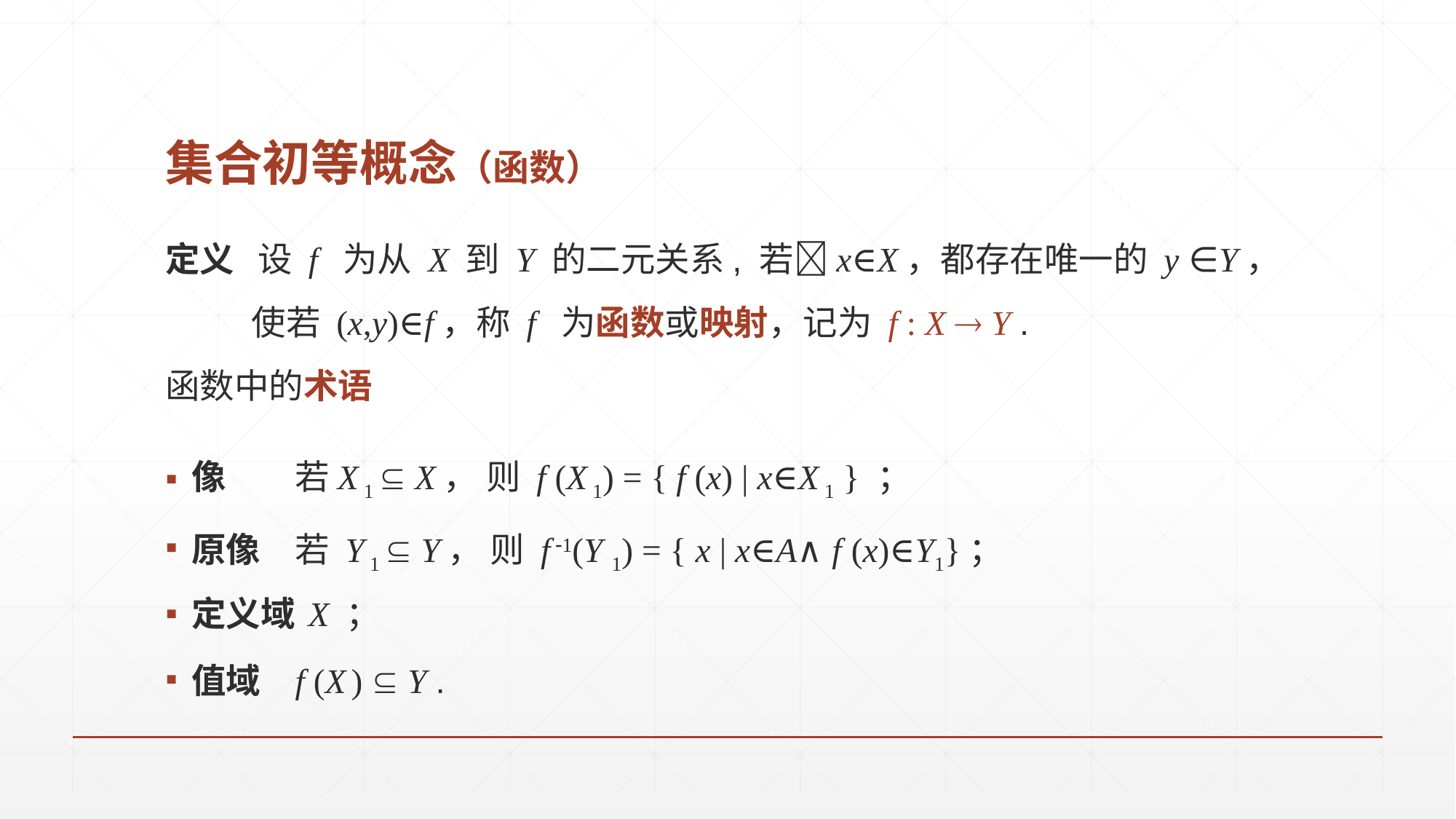

# 集合初等概念（函数）
定义   设 f  为从 X 到 Y 的二元关系, 若∀x∈X，都存在唯一的 y ∈Y，
          使若 (x,y)∈f，称 f  为函数或映射，记为 f : X → Y .
函数中的术语
像    		若X 1 ⊆ X， 则 f (X 1) = { f (x) | x∈X 1 } ；
原像		若 Y 1 ⊆ Y， 则 f −1(Y 1) = { x | x∈A∧ f (x)∈Y1}；
定义域	 X ；
值域		f (X ) ⊆ Y .